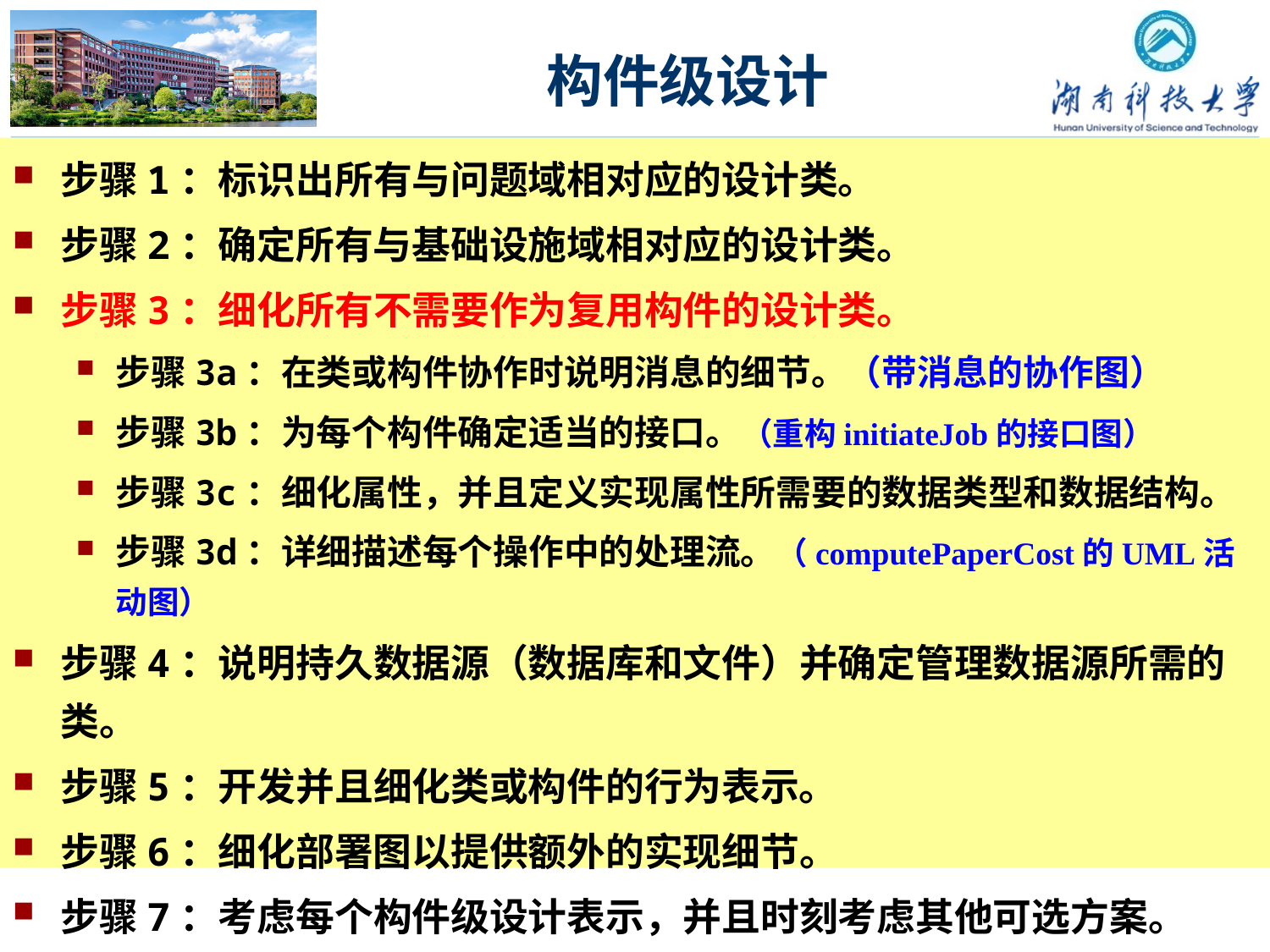

# 构件级设计
步骤1：标识出所有与问题域相对应的设计类。
步骤2：确定所有与基础设施域相对应的设计类。
步骤3：细化所有不需要作为复用构件的设计类。
步骤3a：在类或构件协作时说明消息的细节。（带消息的协作图）
步骤3b：为每个构件确定适当的接口。（重构initiateJob的接口图）
步骤3c：细化属性，并且定义实现属性所需要的数据类型和数据结构。
步骤3d：详细描述每个操作中的处理流。（computePaperCost的UML活动图）
步骤4：说明持久数据源（数据库和文件）并确定管理数据源所需的类。
步骤5：开发并且细化类或构件的行为表示。
步骤6：细化部署图以提供额外的实现细节。
步骤7：考虑每个构件级设计表示，并且时刻考虑其他可选方案。

11